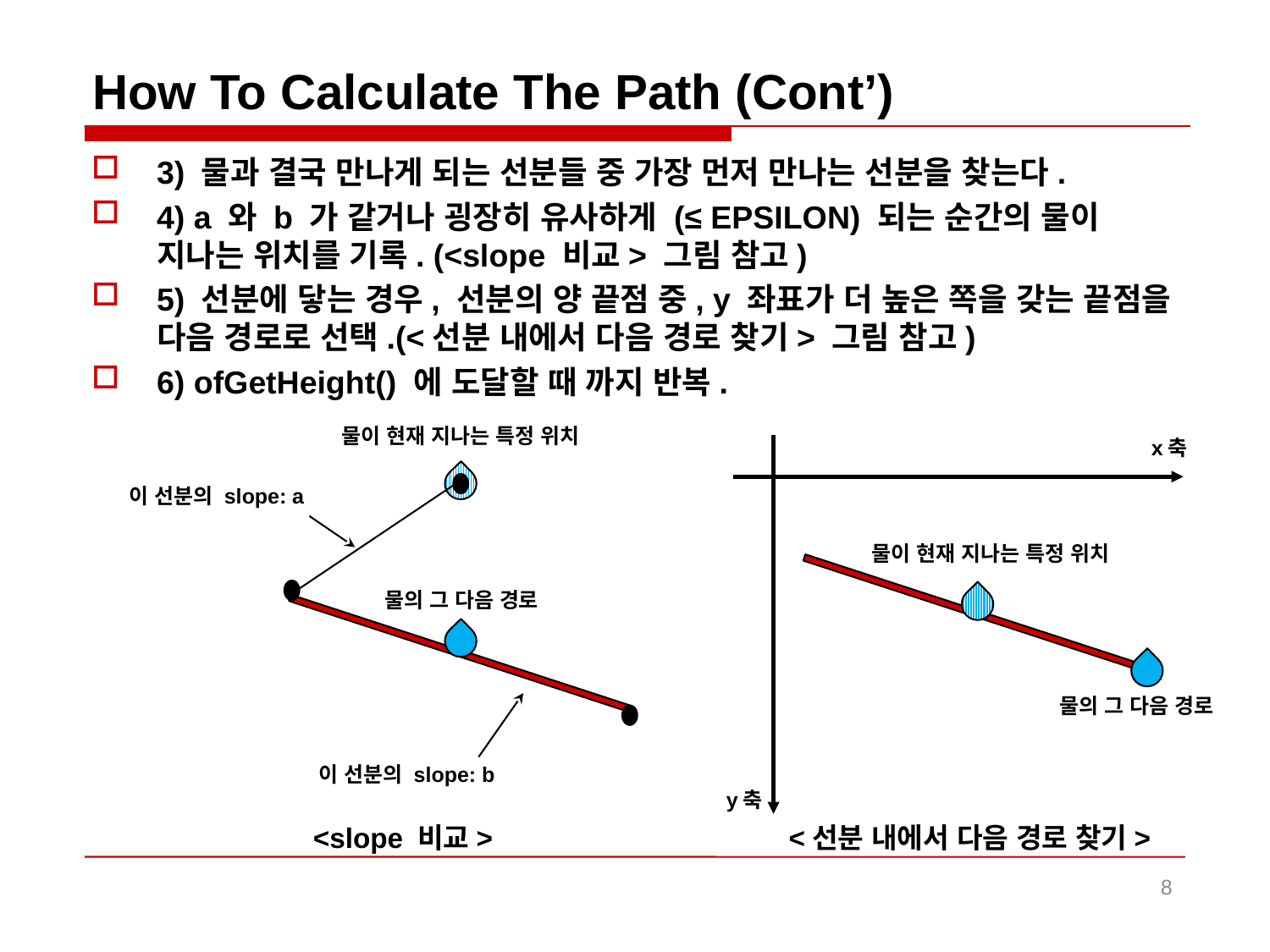

# How To Calculate The Path (Cont’)
3) 물과 결국 만나게 되는 선분들 중 가장 먼저 만나는 선분을 찾는다.
4) a 와 b 가 같거나 굉장히 유사하게 (≤ EPSILON) 되는 순간의 물이 지나는 위치를 기록. (<slope 비교> 그림 참고)
5) 선분에 닿는 경우, 선분의 양 끝점 중, y 좌표가 더 높은 쪽을 갖는 끝점을 다음 경로로 선택.(<선분 내에서 다음 경로 찾기> 그림 참고)
6) ofGetHeight() 에 도달할 때 까지 반복.
물이 현재 지나는 특정 위치

이 선분의 slope: a

물의 그 다음 경로

이 선분의 slope: b
x축
물이 현재 지나는 특정 위치

물의 그 다음 경로
y축
<slope 비교>
<선분 내에서 다음 경로 찾기>
8